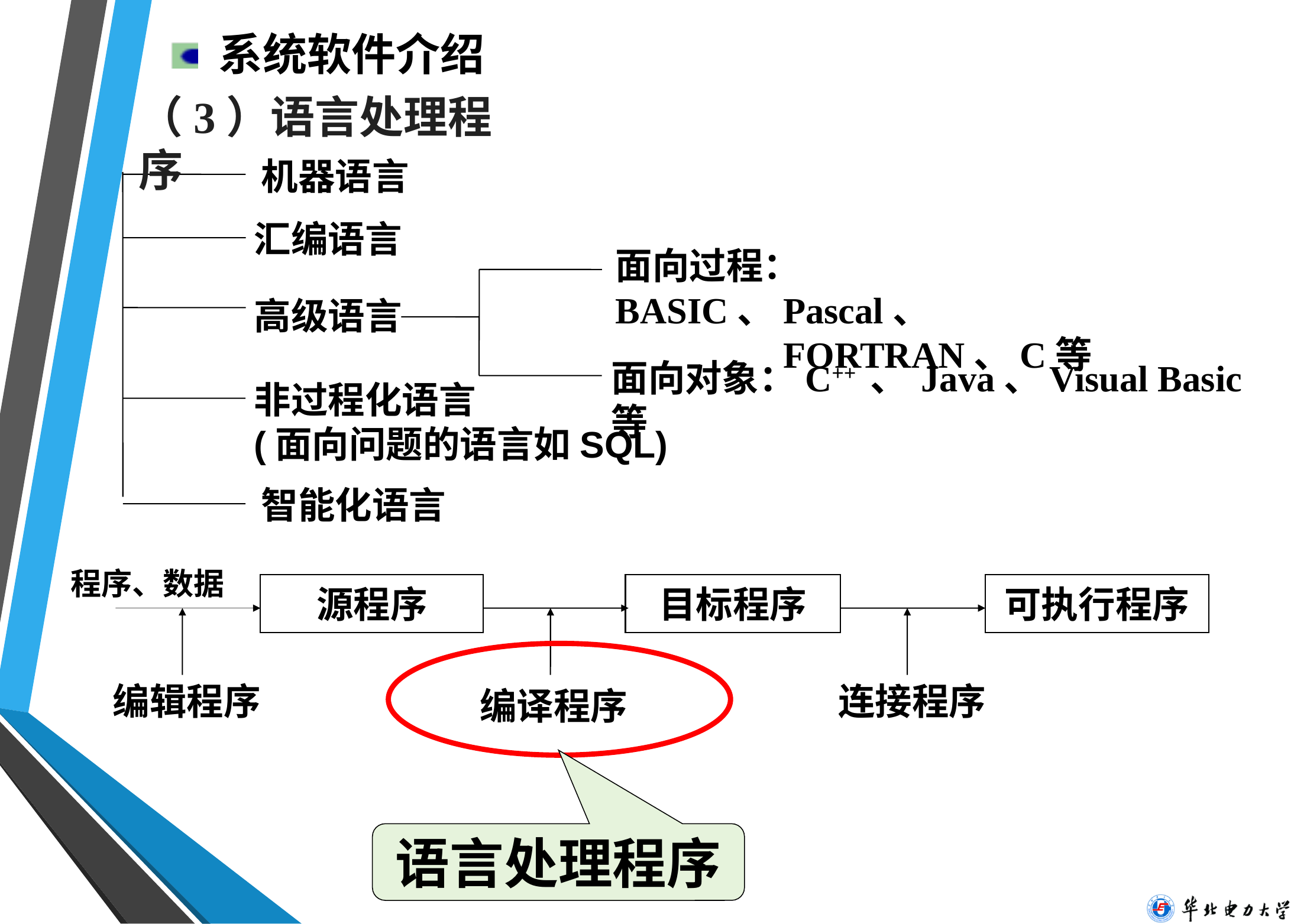

系统软件介绍
（3）语言处理程序
机器语言

汇编语言
面向过程：BASIC、Pascal、
                 FORTRAN、C等

高级语言

面向对象：C++ 、 Java、Visual Basic等
非过程化语言
(面向问题的语言如SQL)

智能化语言

程序、数据
源程序
目标程序
可执行程序

编辑程序
连接程序
编译程序
语言处理程序